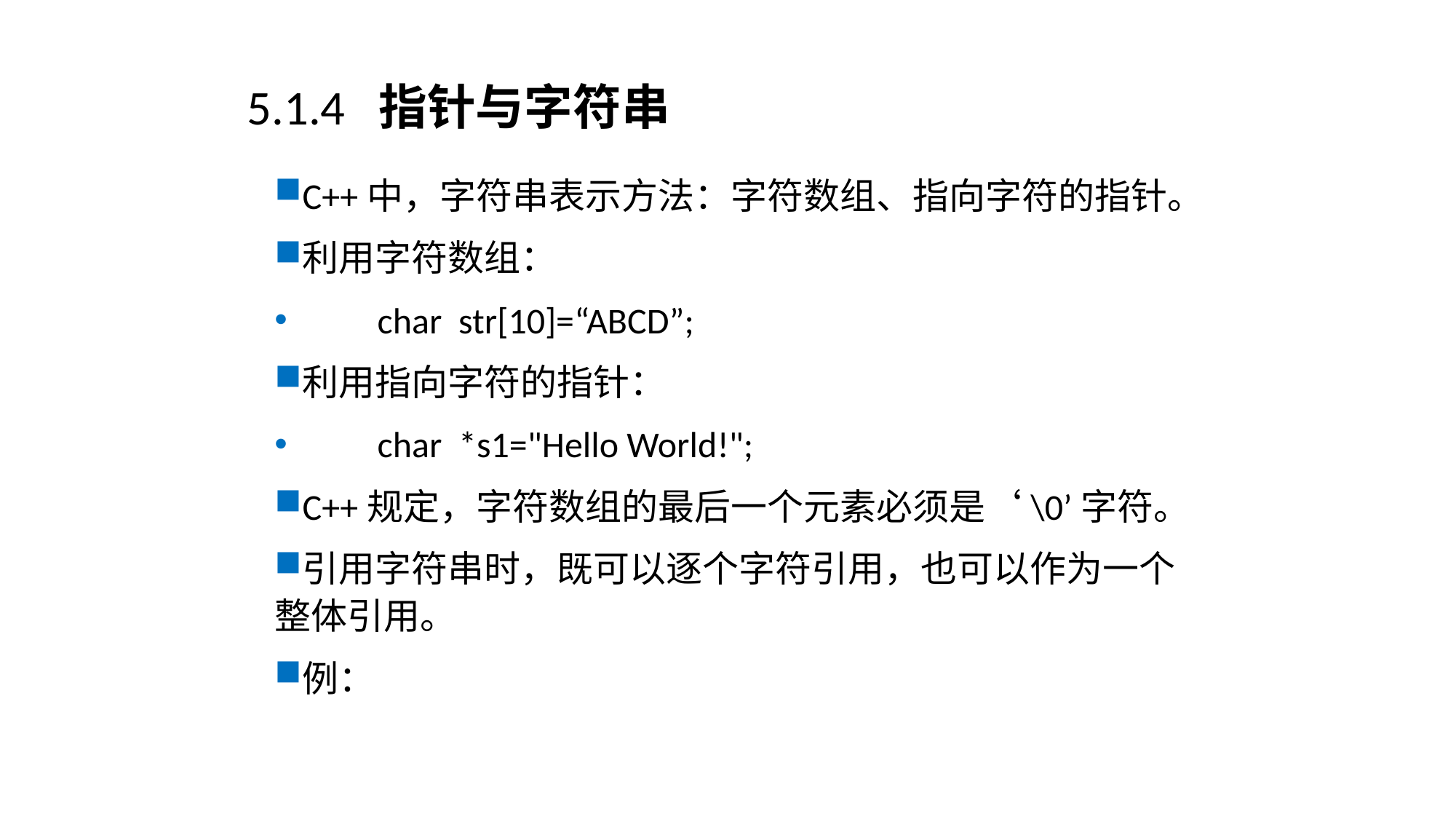

# 5.1.4  指针与字符串
C++中，字符串表示方法：字符数组、指向字符的指针。
利用字符数组：
           char  str[10]=“ABCD”;
利用指向字符的指针：
           char  *s1="Hello World!";
C++规定，字符数组的最后一个元素必须是‘\0’字符。
引用字符串时，既可以逐个字符引用，也可以作为一个整体引用。
例：